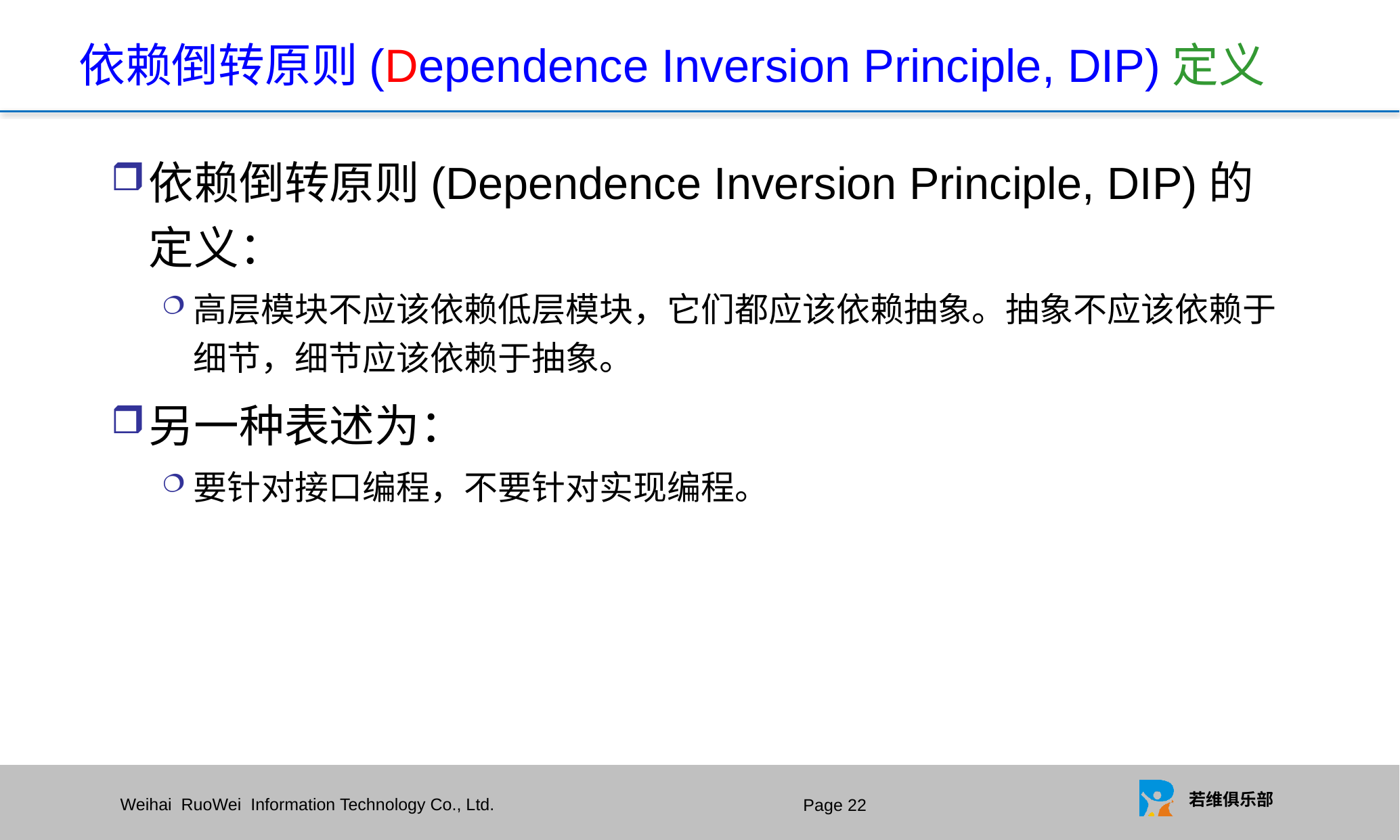

# 依赖倒转原则(Dependence Inversion Principle, DIP)定义
依赖倒转原则(Dependence Inversion Principle, DIP)的定义：
高层模块不应该依赖低层模块，它们都应该依赖抽象。抽象不应该依赖于细节，细节应该依赖于抽象。
另一种表述为：
要针对接口编程，不要针对实现编程。
Page 22